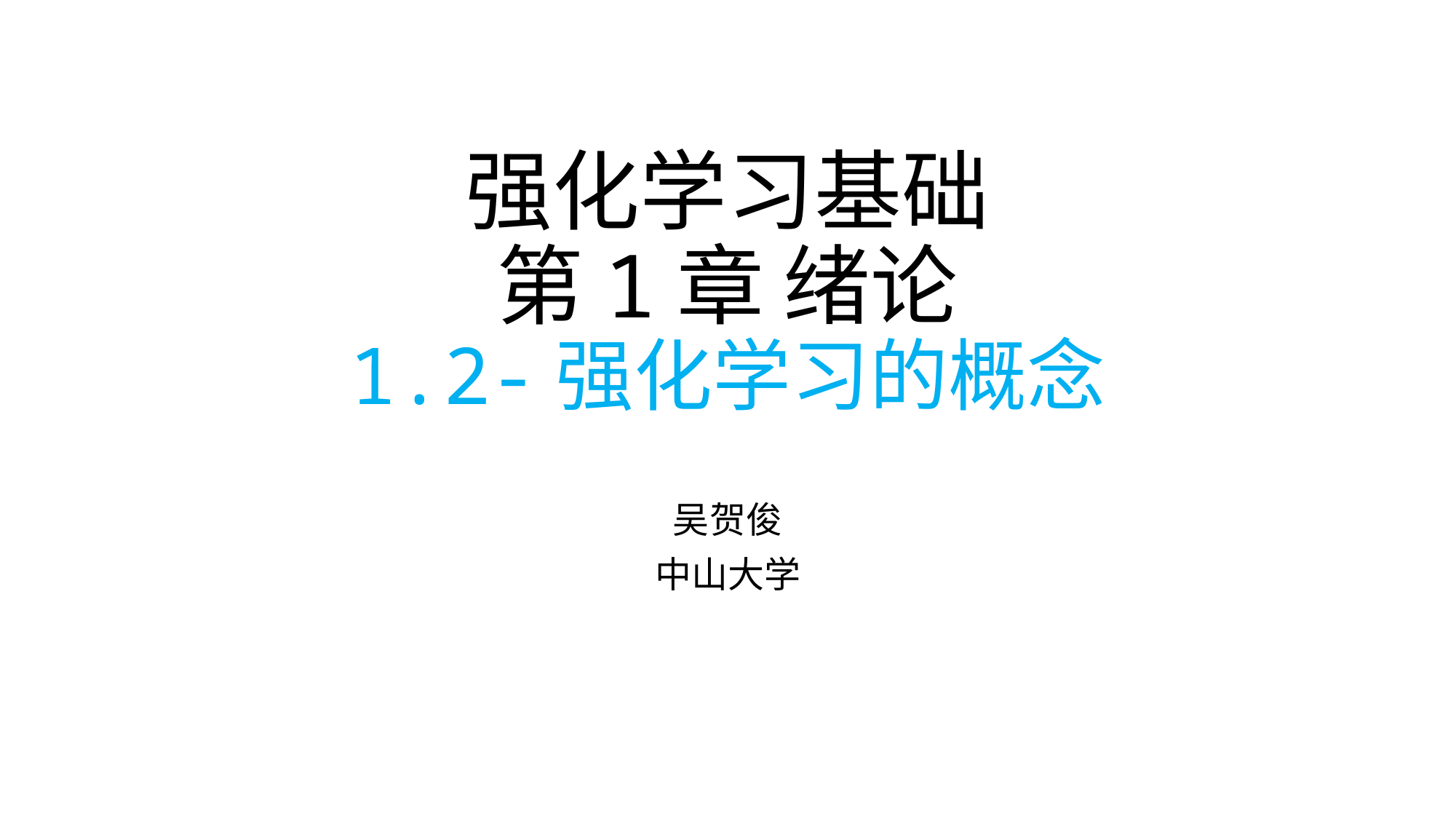

# 强化学习基础 第1章 绪论 1.2-强化学习的概念

吴贺俊
中山大学